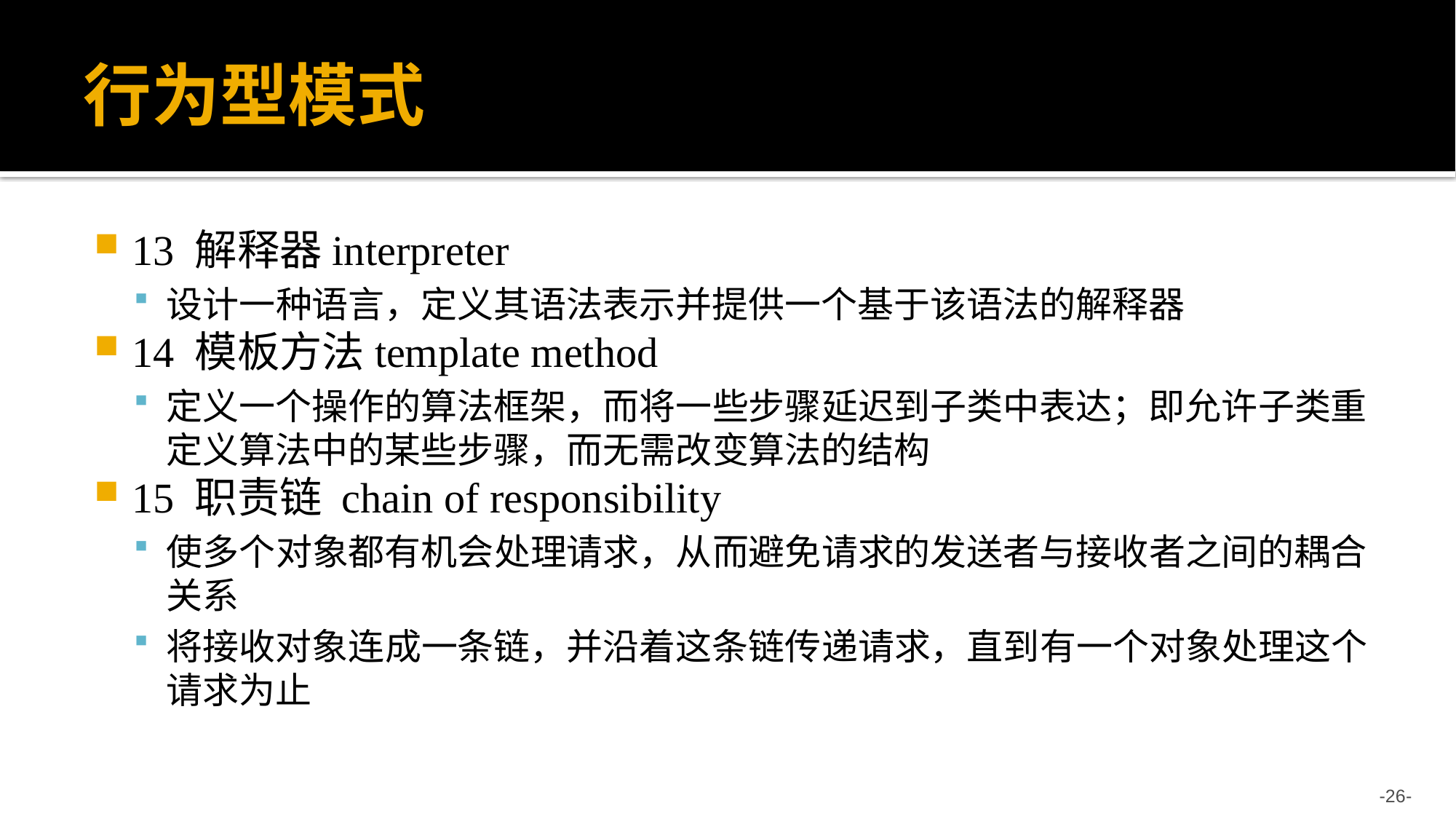

# 行为型模式
13 解释器interpreter
设计一种语言，定义其语法表示并提供一个基于该语法的解释器
14 模板方法template method
定义一个操作的算法框架，而将一些步骤延迟到子类中表达；即允许子类重定义算法中的某些步骤，而无需改变算法的结构
15 职责链 chain of responsibility
使多个对象都有机会处理请求，从而避免请求的发送者与接收者之间的耦合关系
将接收对象连成一条链，并沿着这条链传递请求，直到有一个对象处理这个请求为止
-26-